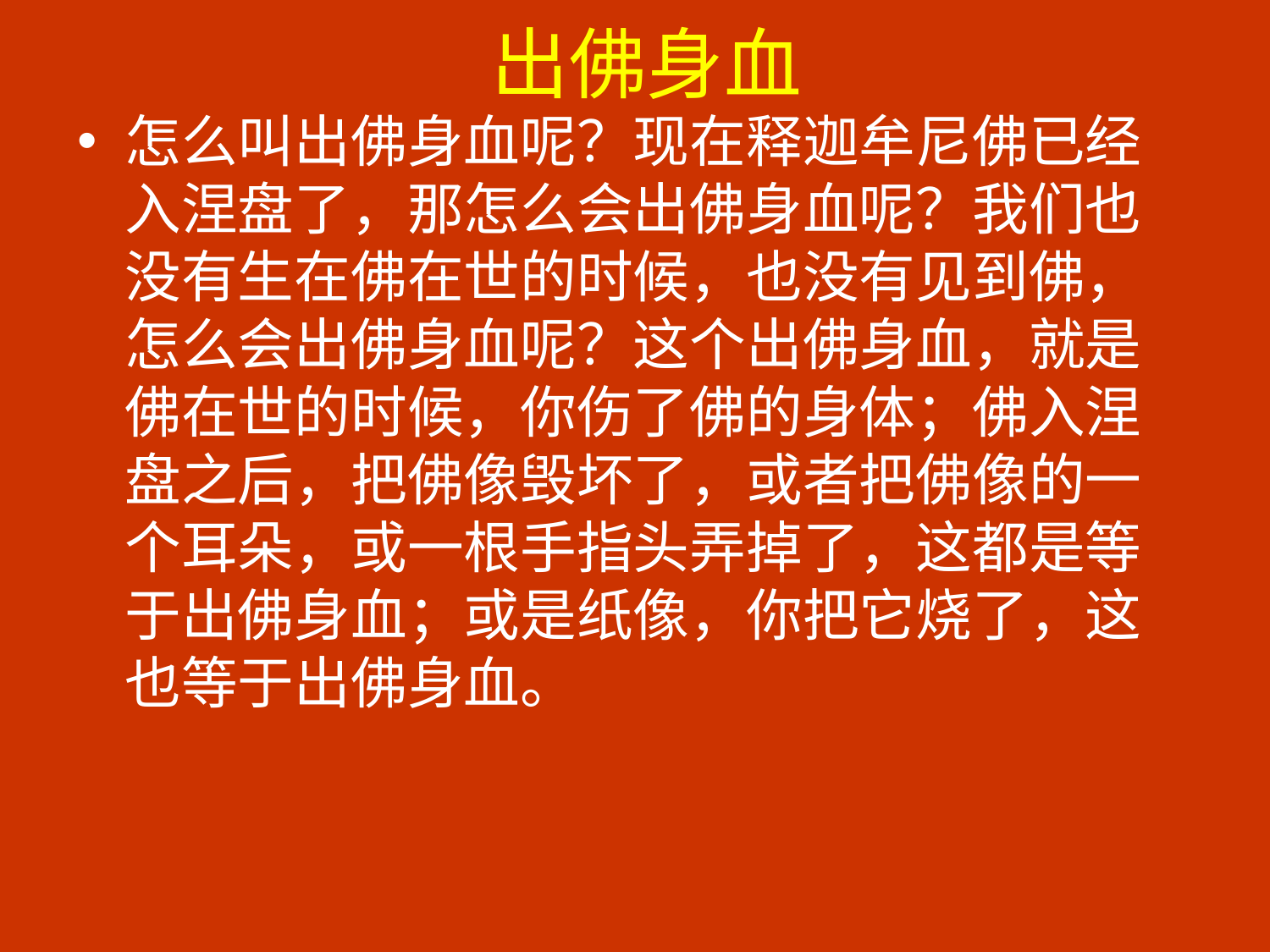

# 出佛身血
怎么叫出佛身血呢？现在释迦牟尼佛已经入涅盘了，那怎么会出佛身血呢？我们也没有生在佛在世的时候，也没有见到佛，怎么会出佛身血呢？这个出佛身血，就是佛在世的时候，你伤了佛的身体；佛入涅盘之后，把佛像毁坏了，或者把佛像的一个耳朵，或一根手指头弄掉了，这都是等于出佛身血；或是纸像，你把它烧了，这也等于出佛身血。